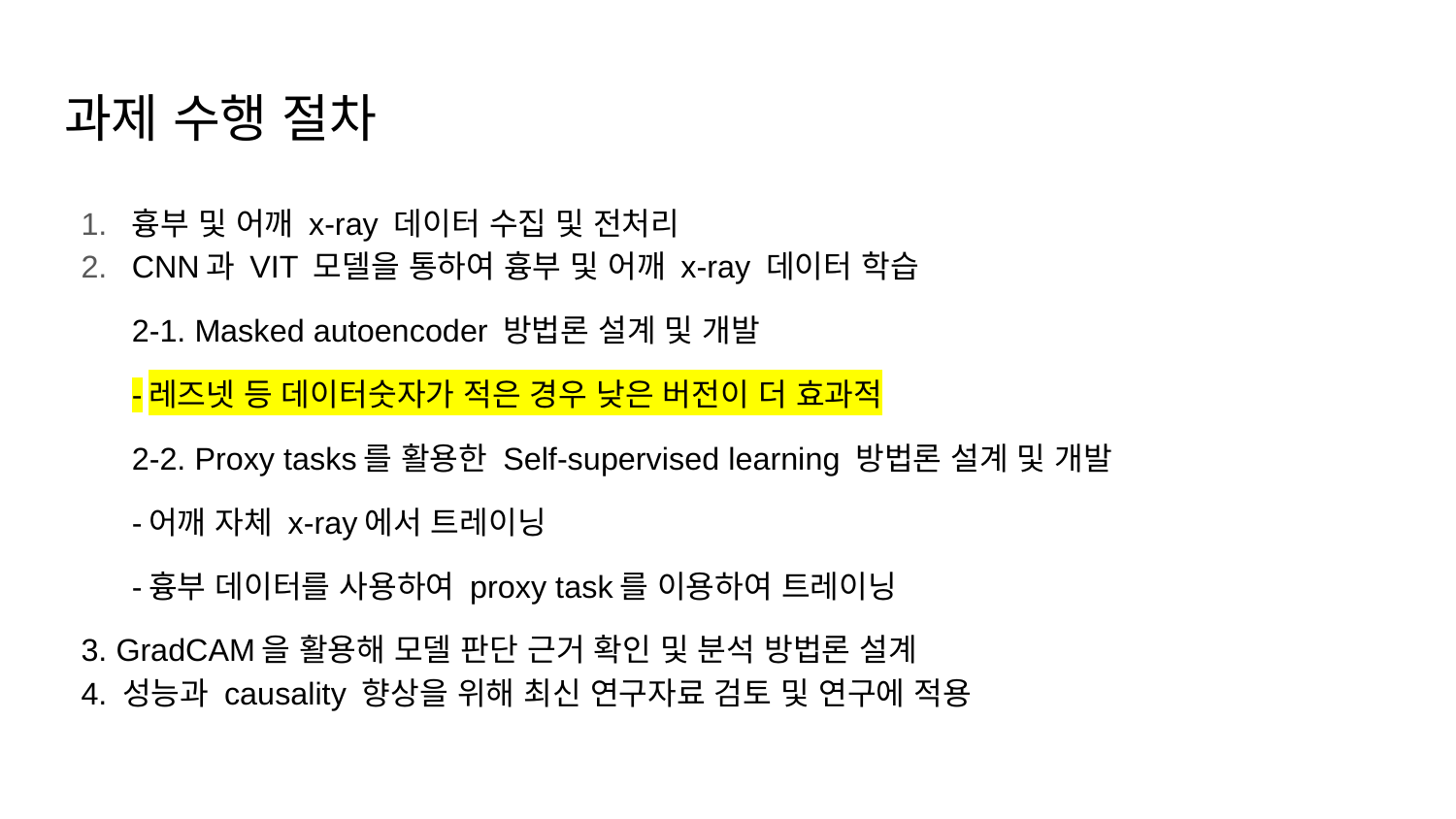

# 과제 수행 절차
흉부 및 어깨 x-ray 데이터 수집 및 전처리
CNN과 VIT 모델을 통하여 흉부 및 어깨 x-ray 데이터 학습
2-1. Masked autoencoder 방법론 설계 및 개발
-레즈넷 등 데이터숫자가 적은 경우 낮은 버전이 더 효과적
2-2. Proxy tasks를 활용한 Self-supervised learning 방법론 설계 및 개발
-어깨 자체 x-ray에서 트레이닝
-흉부 데이터를 사용하여 proxy task를 이용하여 트레이닝
3. GradCAM을 활용해 모델 판단 근거 확인 및 분석 방법론 설계
4. 성능과 causality 향상을 위해 최신 연구자료 검토 및 연구에 적용